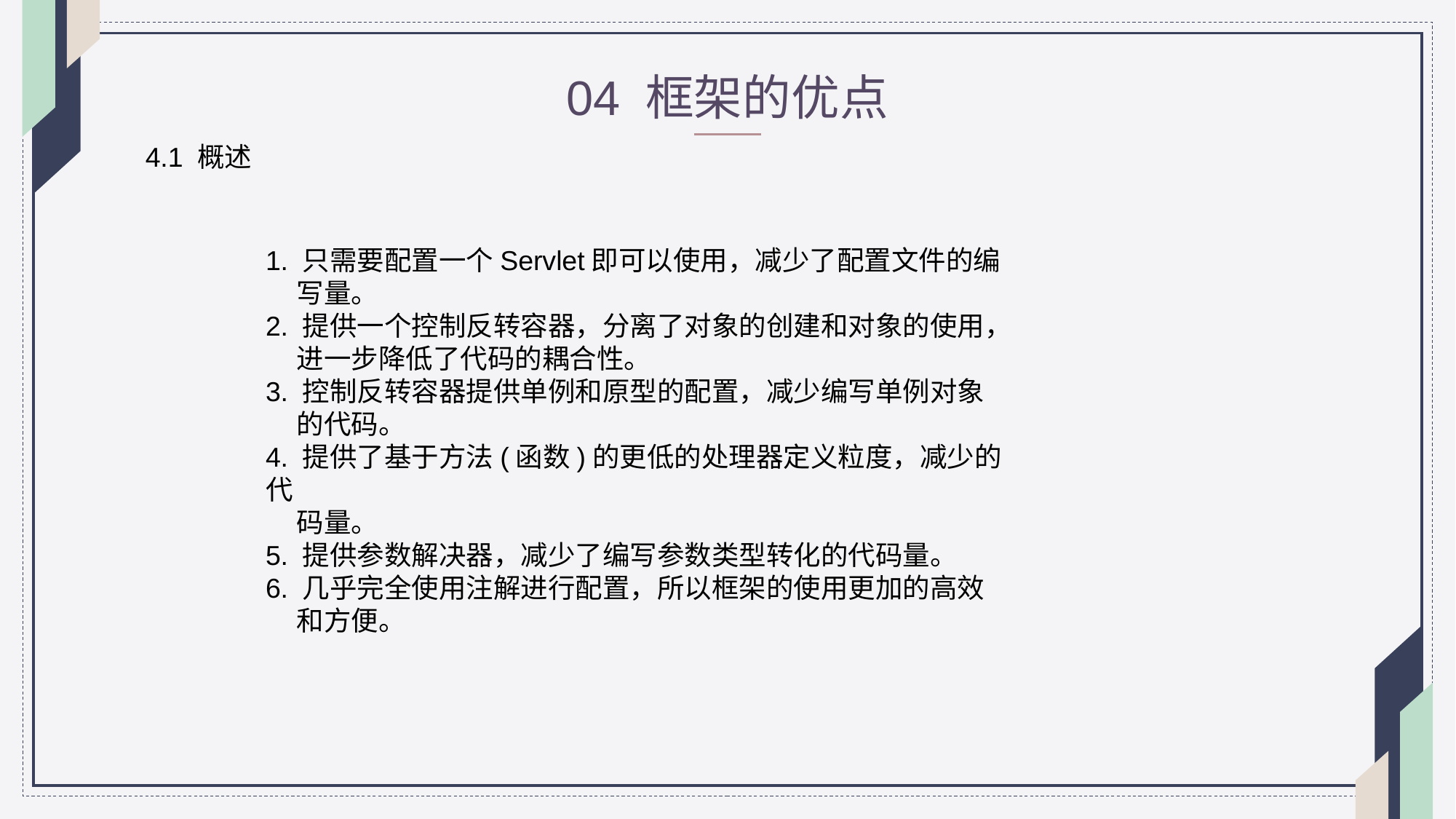

04 框架的优点
4.1 概述
1. 只需要配置一个Servlet即可以使用，减少了配置文件的编
    写量。
2. 提供一个控制反转容器，分离了对象的创建和对象的使用，
    进一步降低了代码的耦合性。
3. 控制反转容器提供单例和原型的配置，减少编写单例对象
    的代码。
4. 提供了基于方法(函数)的更低的处理器定义粒度，减少的代
    码量。
5. 提供参数解决器，减少了编写参数类型转化的代码量。
6. 几乎完全使用注解进行配置，所以框架的使用更加的高效
    和方便。